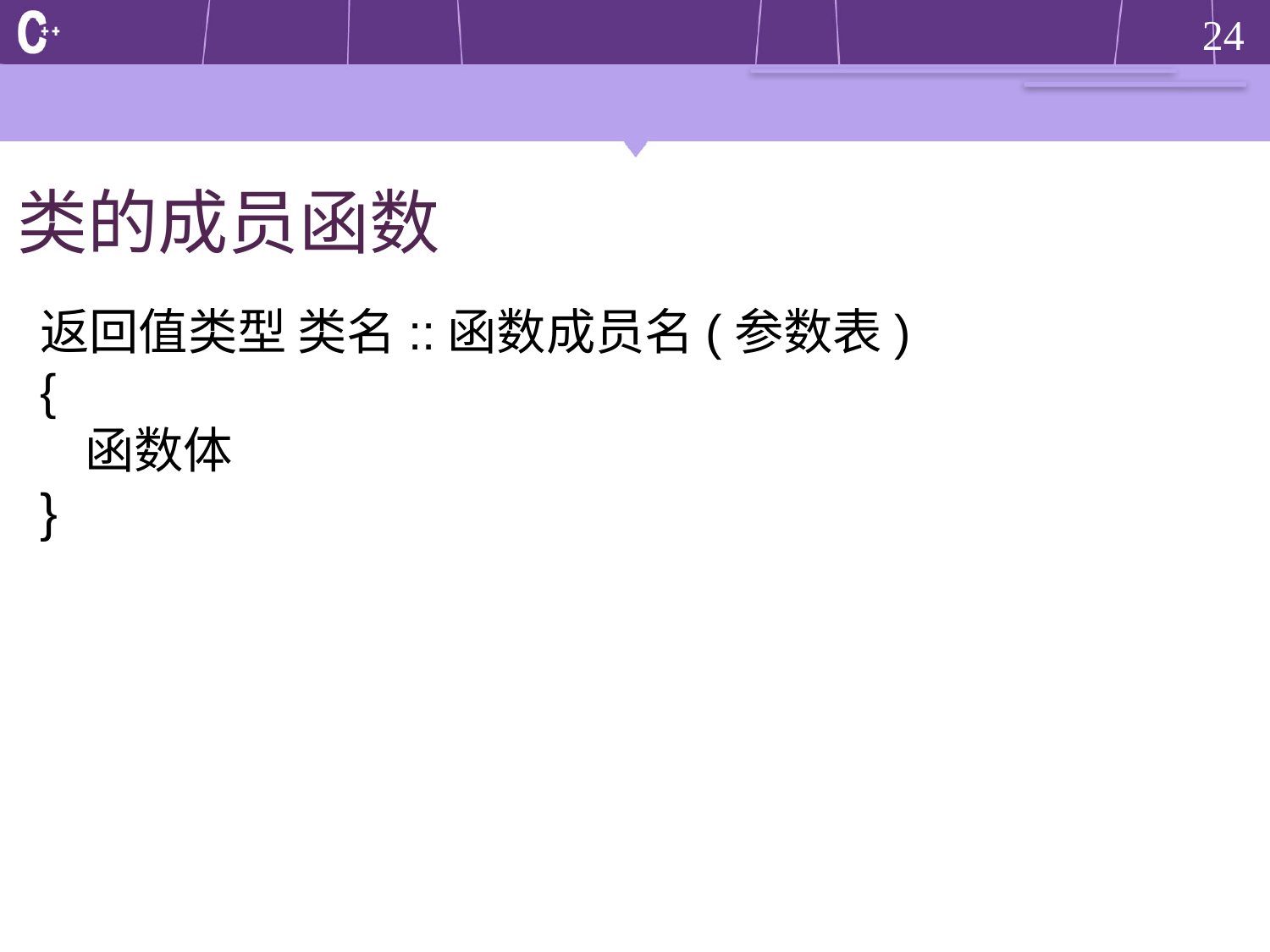

# 类的成员函数
返回值类型 类名::函数成员名(参数表)
{
   函数体
}